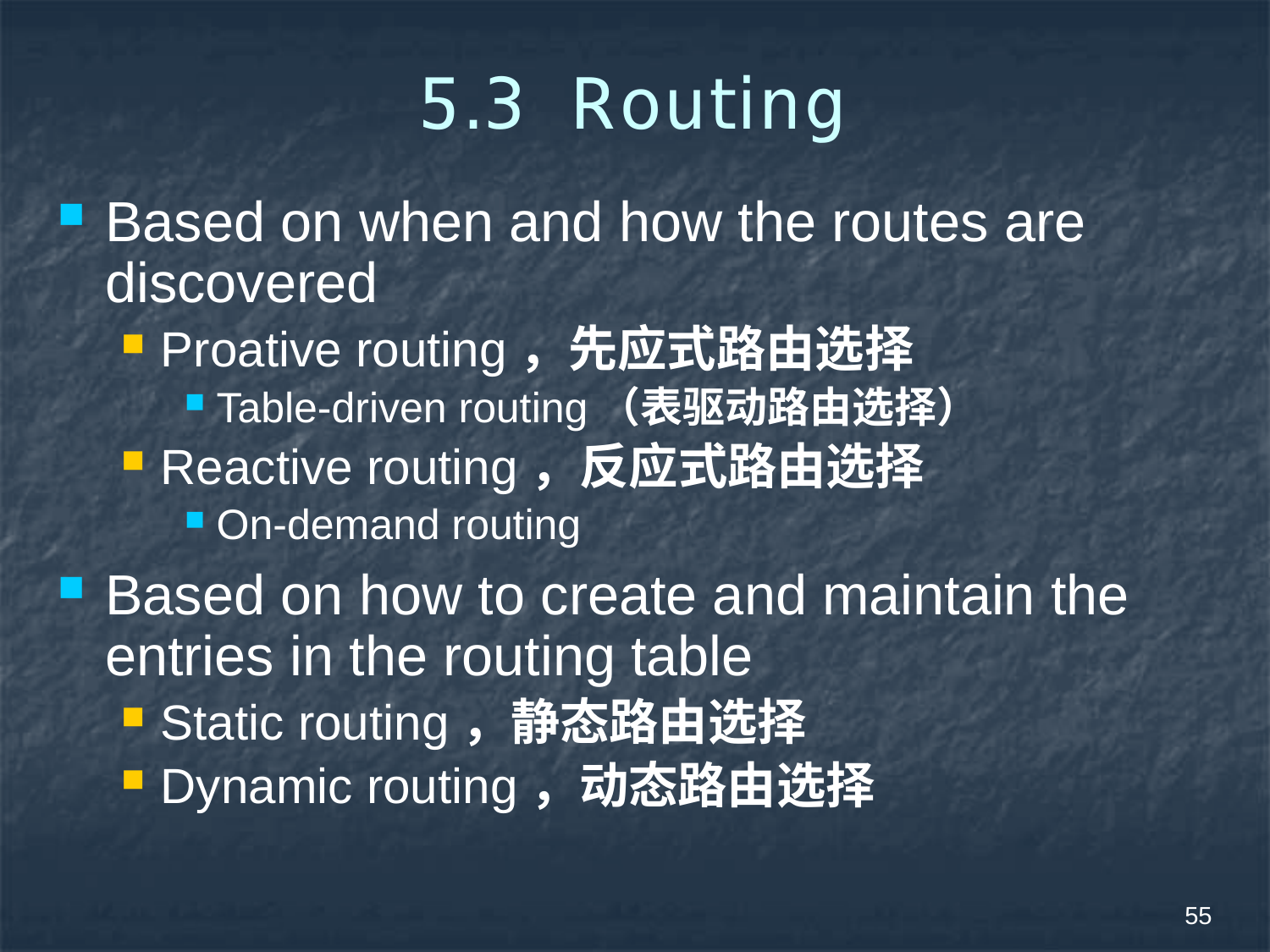

# 5.3  Routing
Based on when and how the routes are discovered
Proative routing，先应式路由选择
Table-driven routing（表驱动路由选择）
Reactive routing，反应式路由选择
On-demand routing
Based on how to create and maintain the entries in the routing table
Static routing，静态路由选择
Dynamic routing，动态路由选择
55